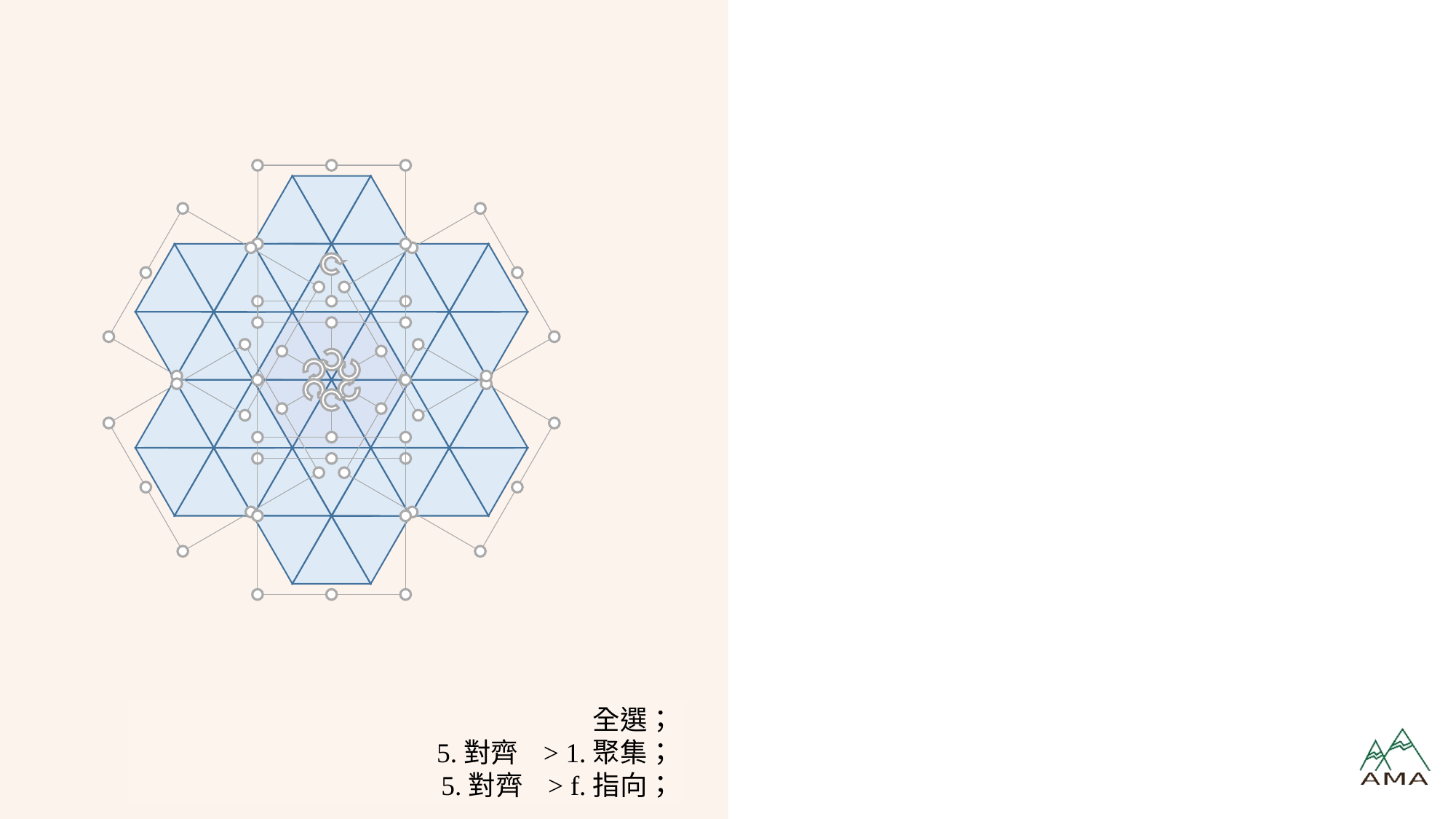

#

全選；
5.對齊   > 1.聚集；
5.對齊   > f.指向；